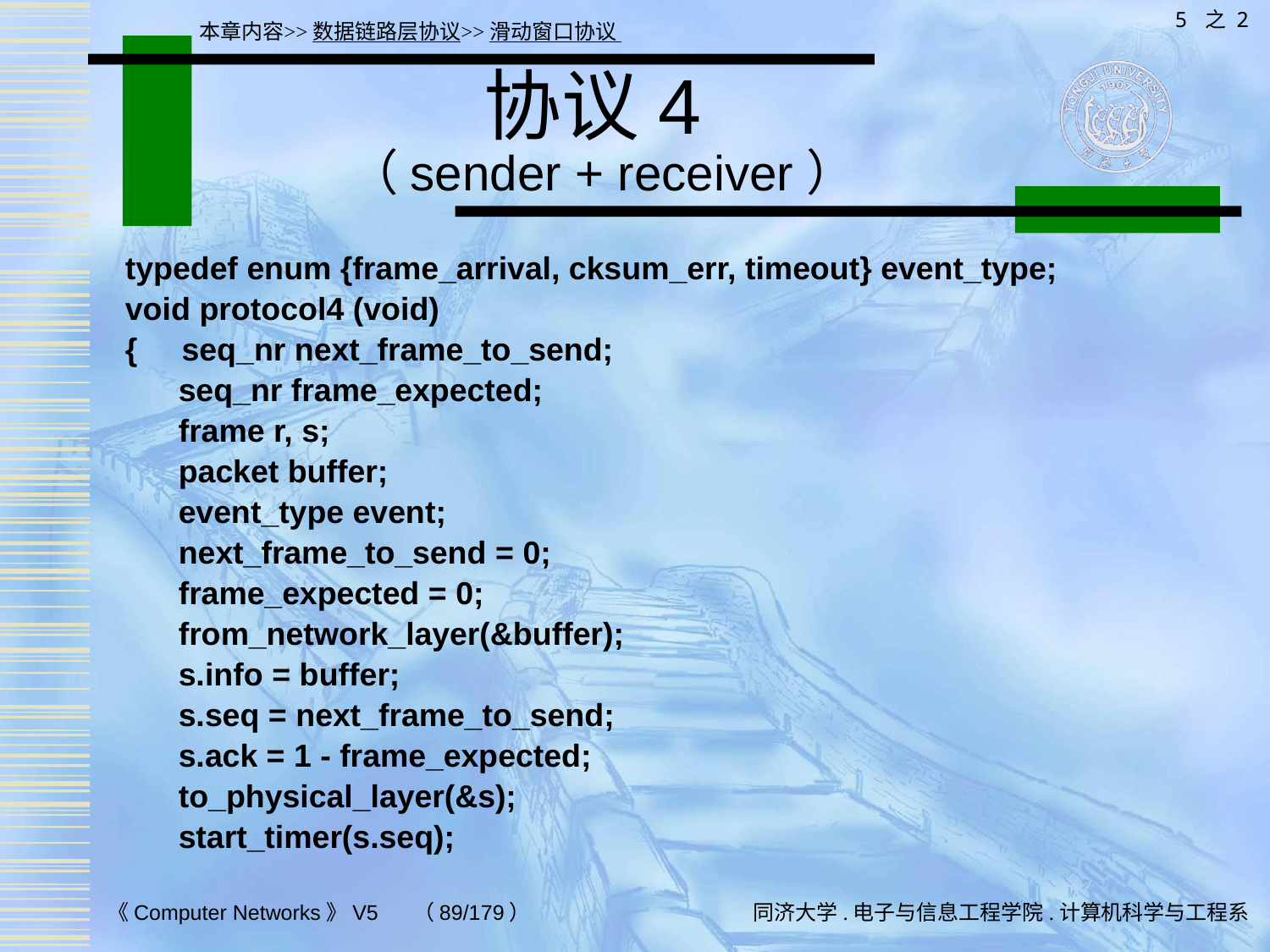

5 之 2
本章内容>>数据链路层协议>>滑动窗口协议
# 协议4 （sender + receiver）
typedef enum {frame_arrival, cksum_err, timeout} event_type;
void protocol4 (void)
{     seq_nr next_frame_to_send;
      seq_nr frame_expected;
      frame r, s;
      packet buffer;
      event_type event;
      next_frame_to_send = 0;
      frame_expected = 0;
      from_network_layer(&buffer);
      s.info = buffer;
      s.seq = next_frame_to_send;
      s.ack = 1 - frame_expected;
      to_physical_layer(&s);
      start_timer(s.seq);